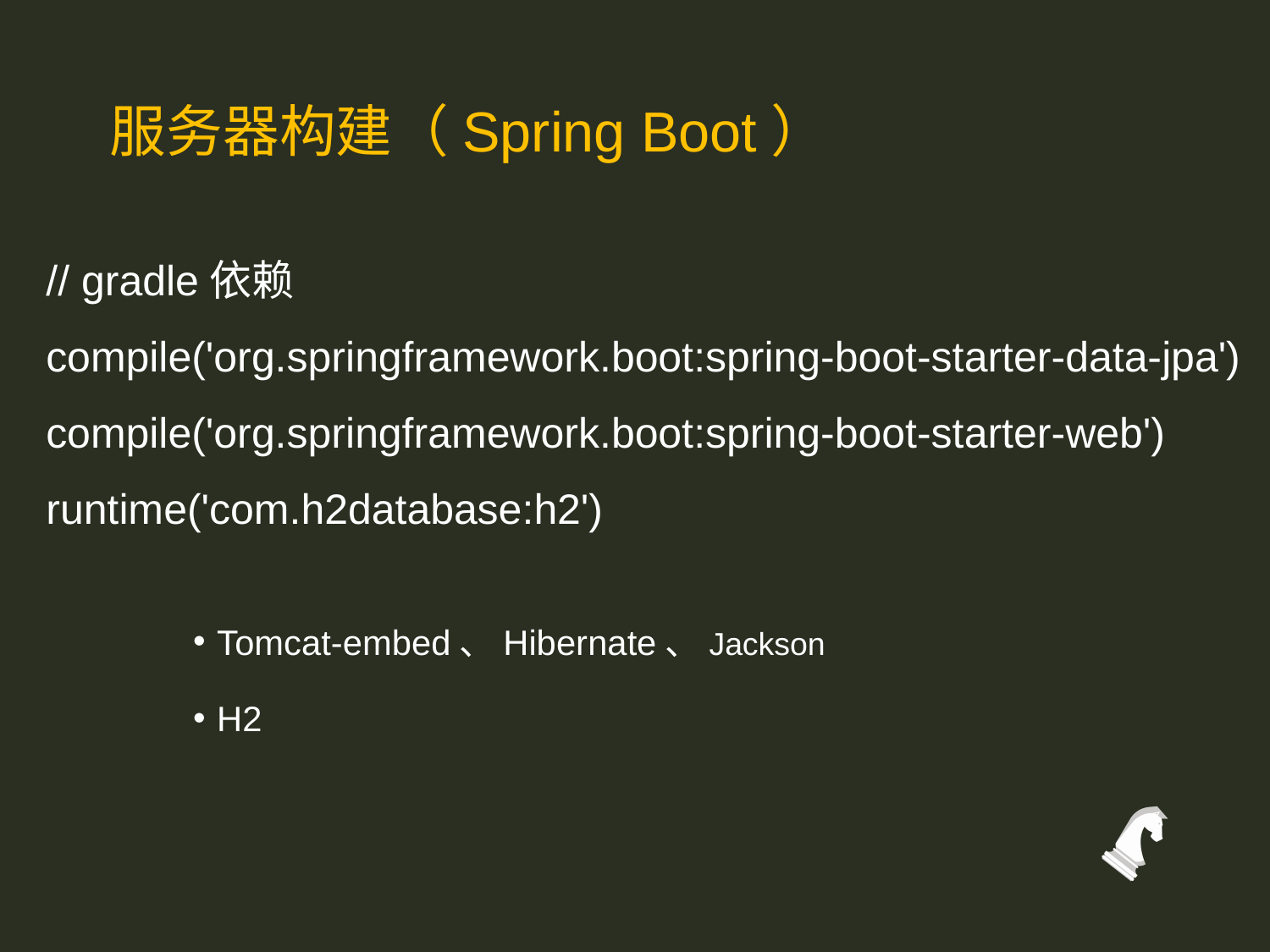

# 服务器构建（Spring Boot）
// gradle依赖
compile('org.springframework.boot:spring-boot-starter-data-jpa')
compile('org.springframework.boot:spring-boot-starter-web')
runtime('com.h2database:h2')
Tomcat-embed、Hibernate、Jackson
H2